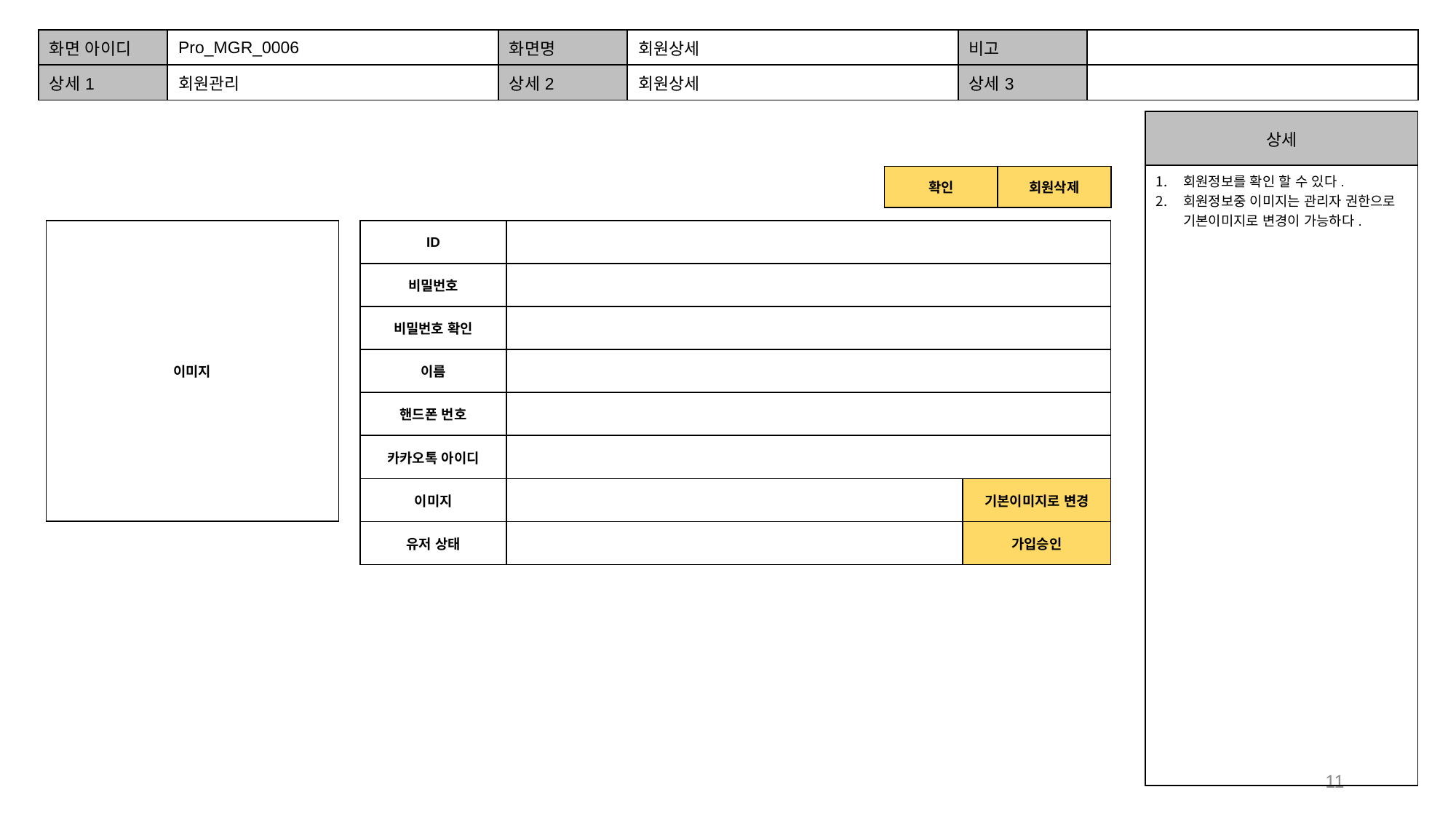

| 화면 아이디 | Pro\_MGR\_0006 | 화면명 | 회원상세 | 비고 |  |
| --- | --- | --- | --- | --- | --- |
| 상세1 | 회원관리 | 상세2 | 회원상세 | 상세3 |  |
| 상세 |
| --- |
| 회원정보를 확인 할 수 있다. 회원정보중 이미지는 관리자 권한으로 기본이미지로 변경이 가능하다. |
| 확인 | 회원삭제 |
| --- | --- |
| ID |  |  |
| --- | --- | --- |
| 비밀번호 |  |  |
| 비밀번호 확인 |  |  |
| 이름 |  |  |
| 핸드폰 번호 |  |  |
| 카카오톡 아이디 |  |  |
| 이미지 |  | 기본이미지로 변경 |
| 유저 상태 |  | 가입승인 |
| 이미지 |
| --- |
11